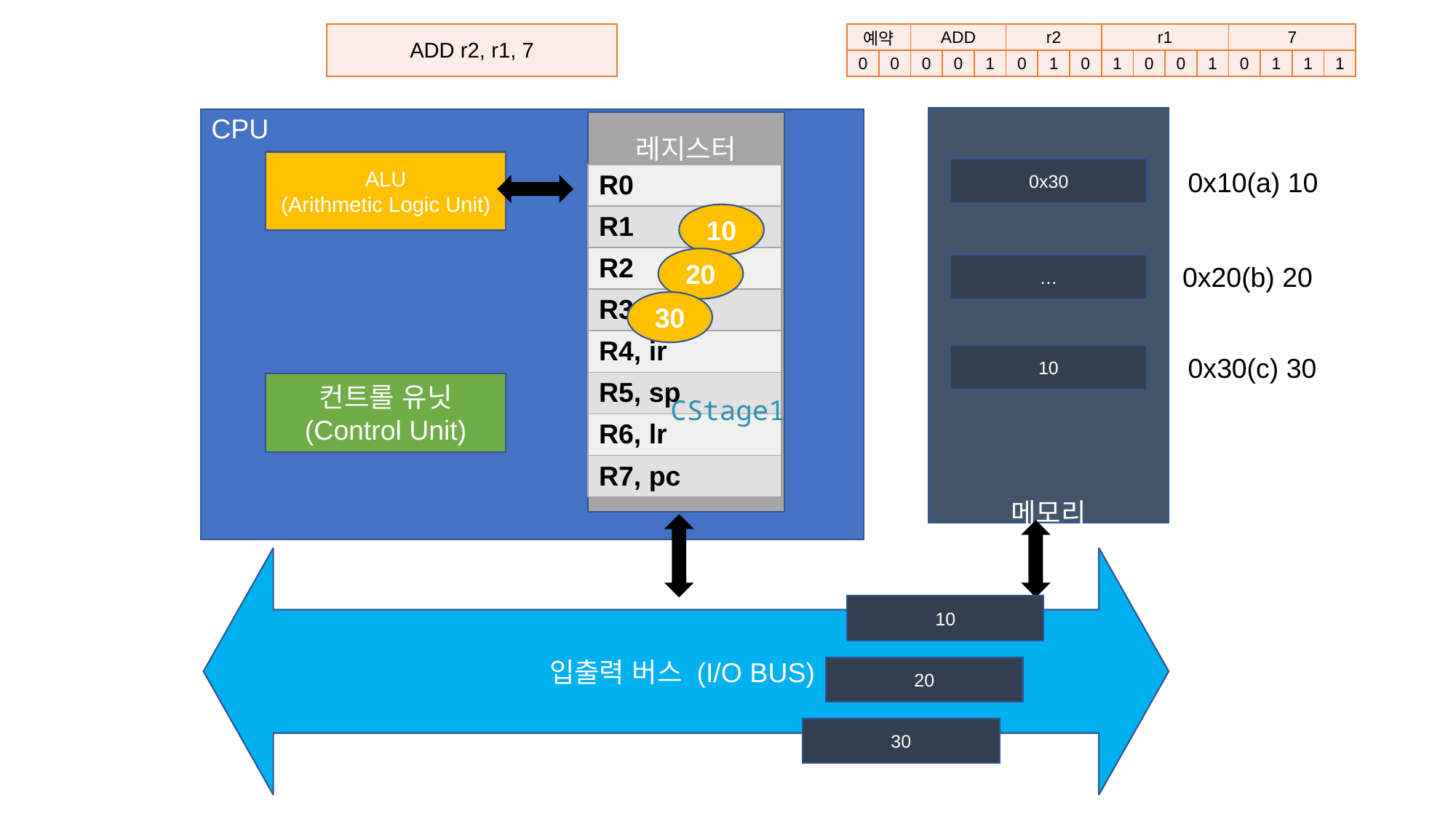

| ADD r2, r1, 7 |
| --- |
| 예약 |  | ADD |  |  | r2 |  |  | r1 |  |  |  | 7 |  |  |  |
| --- | --- | --- | --- | --- | --- | --- | --- | --- | --- | --- | --- | --- | --- | --- | --- |
| 0 | 0 | 0 | 0 | 1 | 0 | 1 | 0 | 1 | 0 | 0 | 1 | 0 | 1 | 1 | 1 |

메모리
CPU

레지스터

ALU
(Arithmetic Logic Unit)

0x30
0x10(a) 10
| R0 |
| --- |
| R1 |
| R2 |
| R3 |
| R4, ir |
| R5, sp |
| R6, lr |
| R7, pc |
10
20
…
0x20(b) 20
30
10
0x30(c) 30
컨트롤 유닛
(Control Unit)
CStage1

입출력 버스 (I/O BUS)
10
20
30